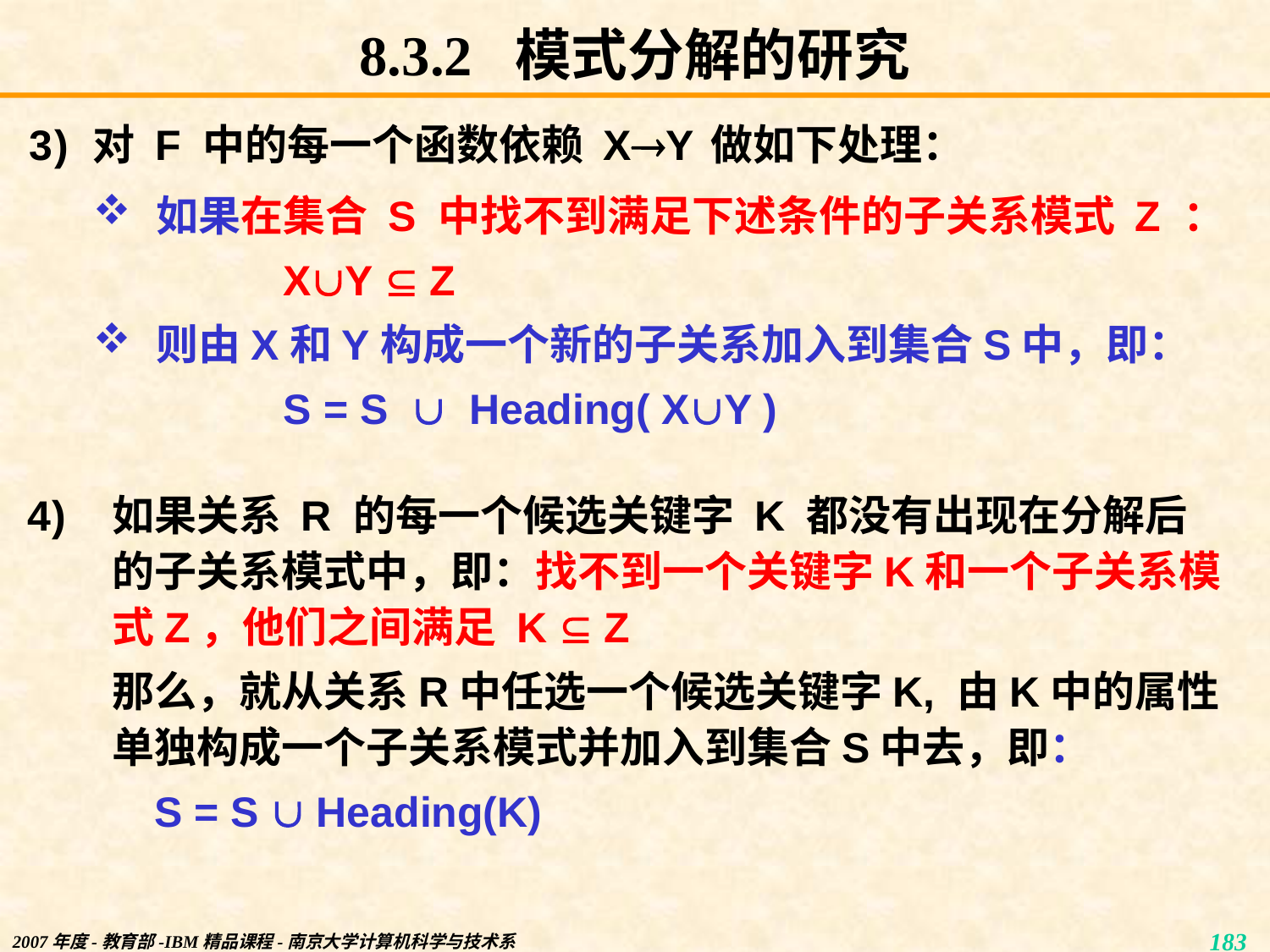

# 8.3.2  模式分解的研究
对 F 中的每一个函数依赖 X→Y 做如下处理：
如果在集合 S 中找不到满足下述条件的子关系模式 Z ：
X∪Y ⊆ Z
则由X和Y构成一个新的子关系加入到集合S中，即：
S = S  ∪  Heading( X∪Y )
如果关系 R 的每一个候选关键字 K 都没有出现在分解后的子关系模式中，即：找不到一个关键字K和一个子关系模式Z，他们之间满足 K ⊆ Z
	那么，就从关系R中任选一个候选关键字K, 由K中的属性单独构成一个子关系模式并加入到集合S中去，即：
S = S ∪ Heading(K)
183
2007年度-教育部-IBM精品课程-南京大学计算机科学与技术系